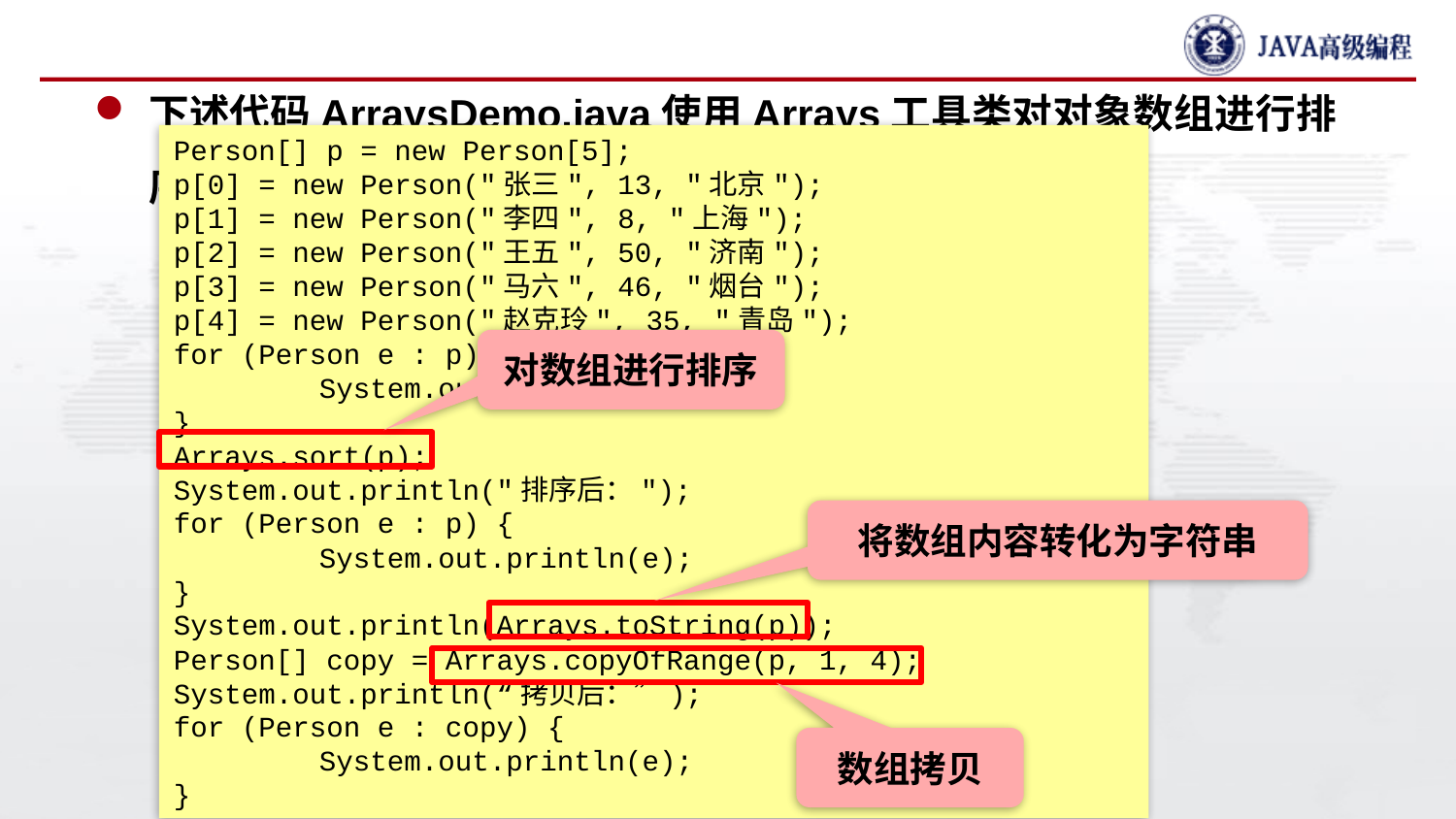

#
下述代码ArraysDemo.java使用Arrays工具类对对象数组进行排序：

Person[] p = new Person[5];
p[0] = new Person("张三", 13, "北京");
p[1] = new Person("李四", 8, "上海");
p[2] = new Person("王五", 50, "济南");
p[3] = new Person("马六", 46, "烟台");
p[4] = new Person("赵克玲", 35, "青岛");
for (Person e : p) {
	System.out.println(e);
}
Arrays.sort(p);
System.out.println("排序后：");
for (Person e : p) {
	System.out.println(e);
}
System.out.println(Arrays.toString(p));
Person[] copy = Arrays.copyOfRange(p, 1, 4);
System.out.println(“拷贝后：”);
for (Person e : copy) {
	System.out.println(e);
}
对数组进行排序

将数组内容转化为字符串

数组拷贝